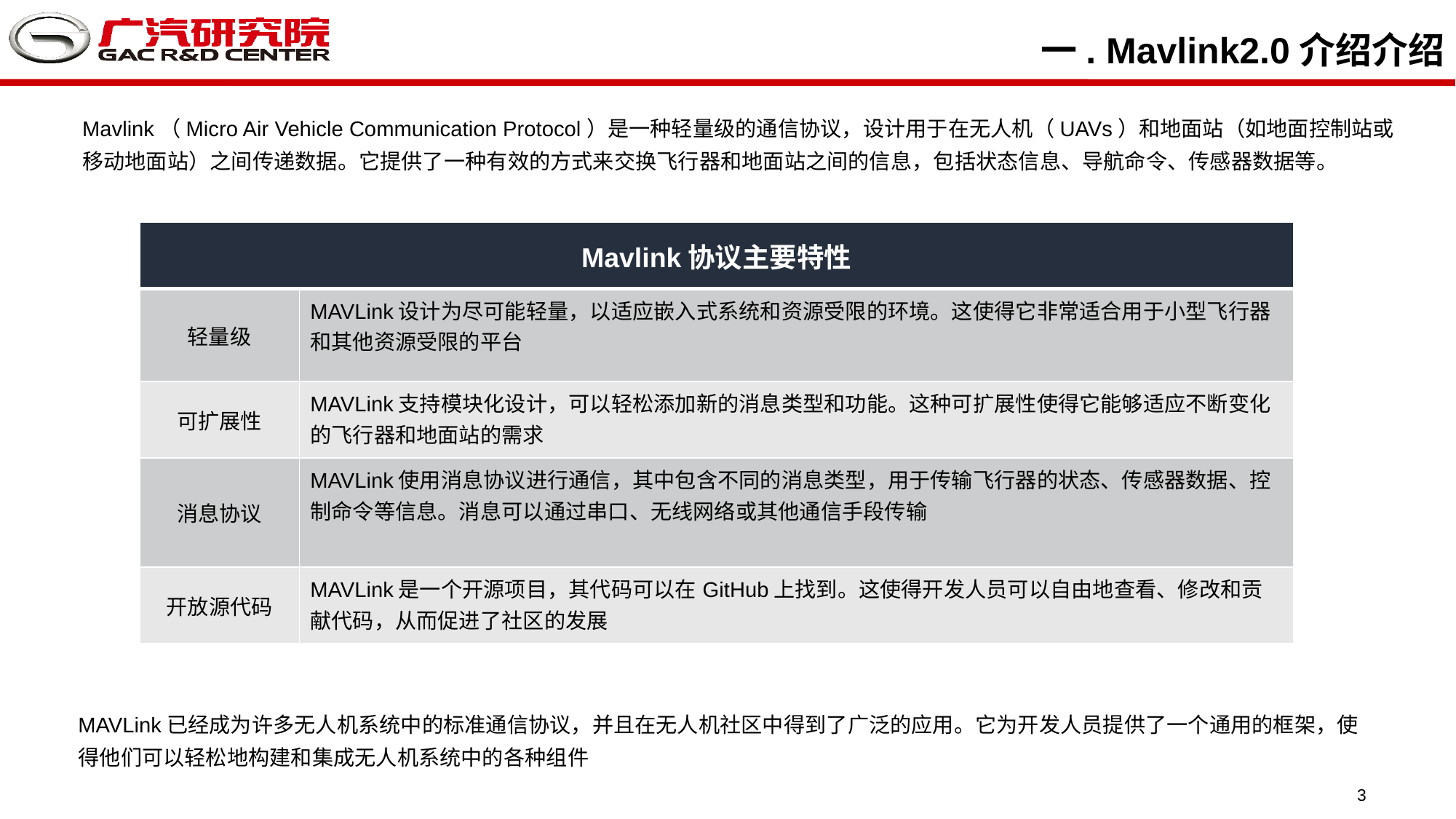

一. Mavlink2.0介绍介绍
Mavlink（Micro Air Vehicle Communication Protocol）是一种轻量级的通信协议，设计用于在无人机（UAVs）和地面站（如地面控制站或移动地面站）之间传递数据。它提供了一种有效的方式来交换飞行器和地面站之间的信息，包括状态信息、导航命令、传感器数据等。

| Mavlink协议主要特性 |  |
| --- | --- |
| 轻量级 | MAVLink设计为尽可能轻量，以适应嵌入式系统和资源受限的环境。这使得它非常适合用于小型飞行器和其他资源受限的平台 |
| 可扩展性 | MAVLink支持模块化设计，可以轻松添加新的消息类型和功能。这种可扩展性使得它能够适应不断变化的飞行器和地面站的需求 |
| 消息协议 | MAVLink使用消息协议进行通信，其中包含不同的消息类型，用于传输飞行器的状态、传感器数据、控制命令等信息。消息可以通过串口、无线网络或其他通信手段传输 |
| 开放源代码 | MAVLink是一个开源项目，其代码可以在GitHub上找到。这使得开发人员可以自由地查看、修改和贡献代码，从而促进了社区的发展 |
MAVLink已经成为许多无人机系统中的标准通信协议，并且在无人机社区中得到了广泛的应用。它为开发人员提供了一个通用的框架，使得他们可以轻松地构建和集成无人机系统中的各种组件